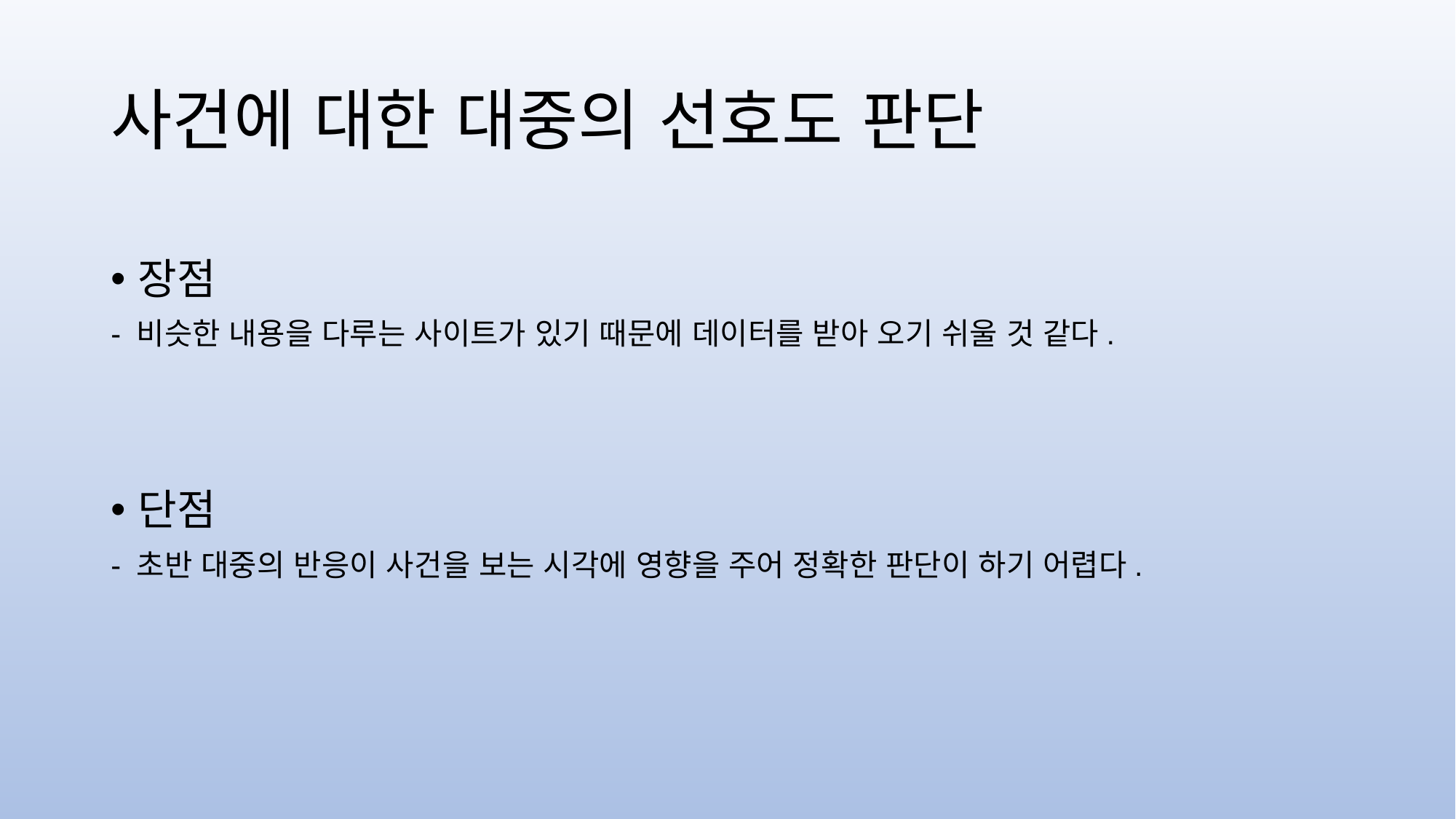

# 사건에 대한 대중의 선호도 판단
장점
- 비슷한 내용을 다루는 사이트가 있기 때문에 데이터를 받아 오기 쉬울 것 같다.

단점
- 초반 대중의 반응이 사건을 보는 시각에 영향을 주어 정확한 판단이 하기 어렵다.